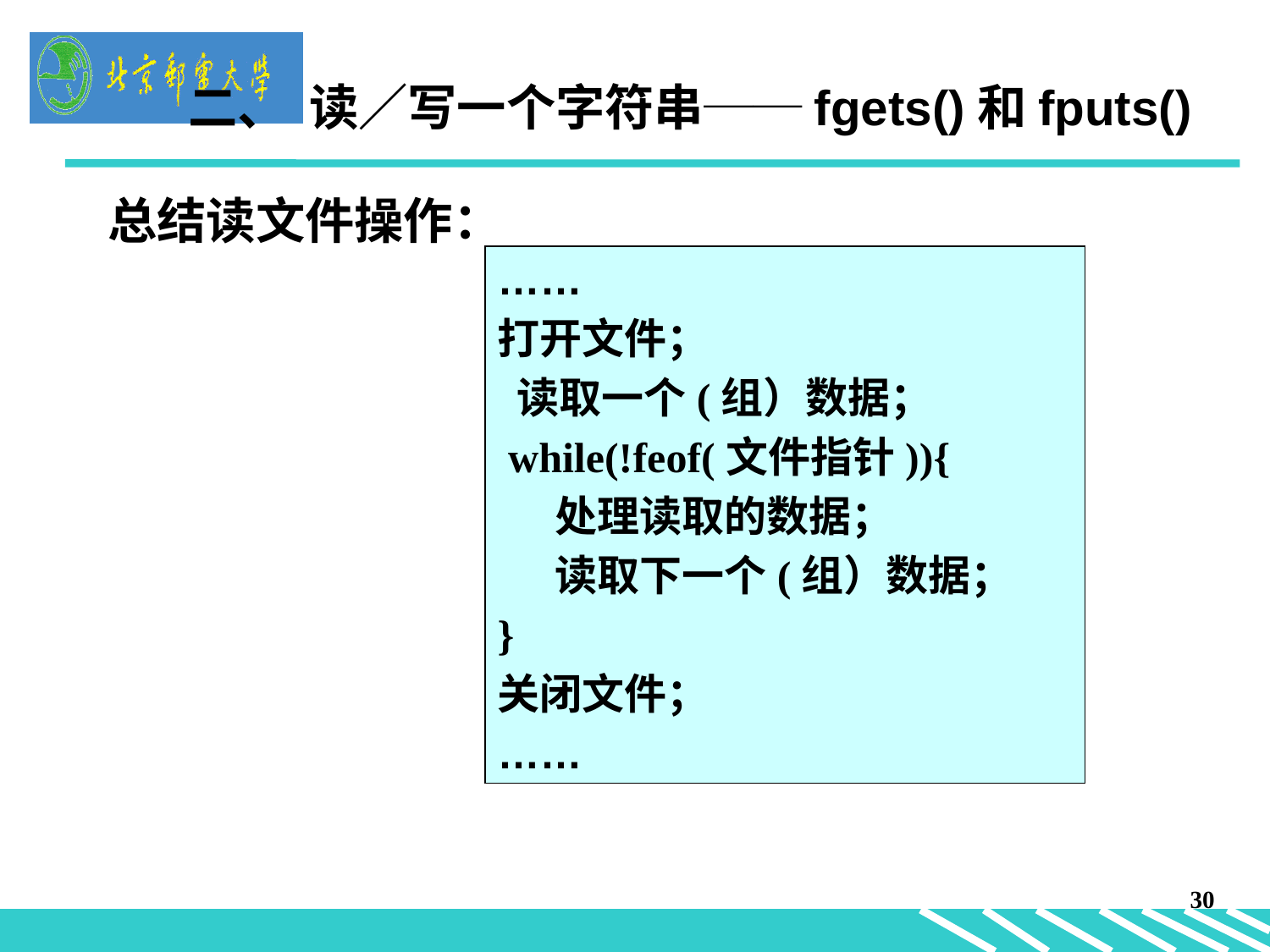

二、  读／写一个字符串──fgets()和fputs()
总结读文件操作：

……
打开文件；
 读取一个(组）数据；
 while(!feof(文件指针)){
     处理读取的数据；
     读取下一个(组）数据；
}
关闭文件；
……
30